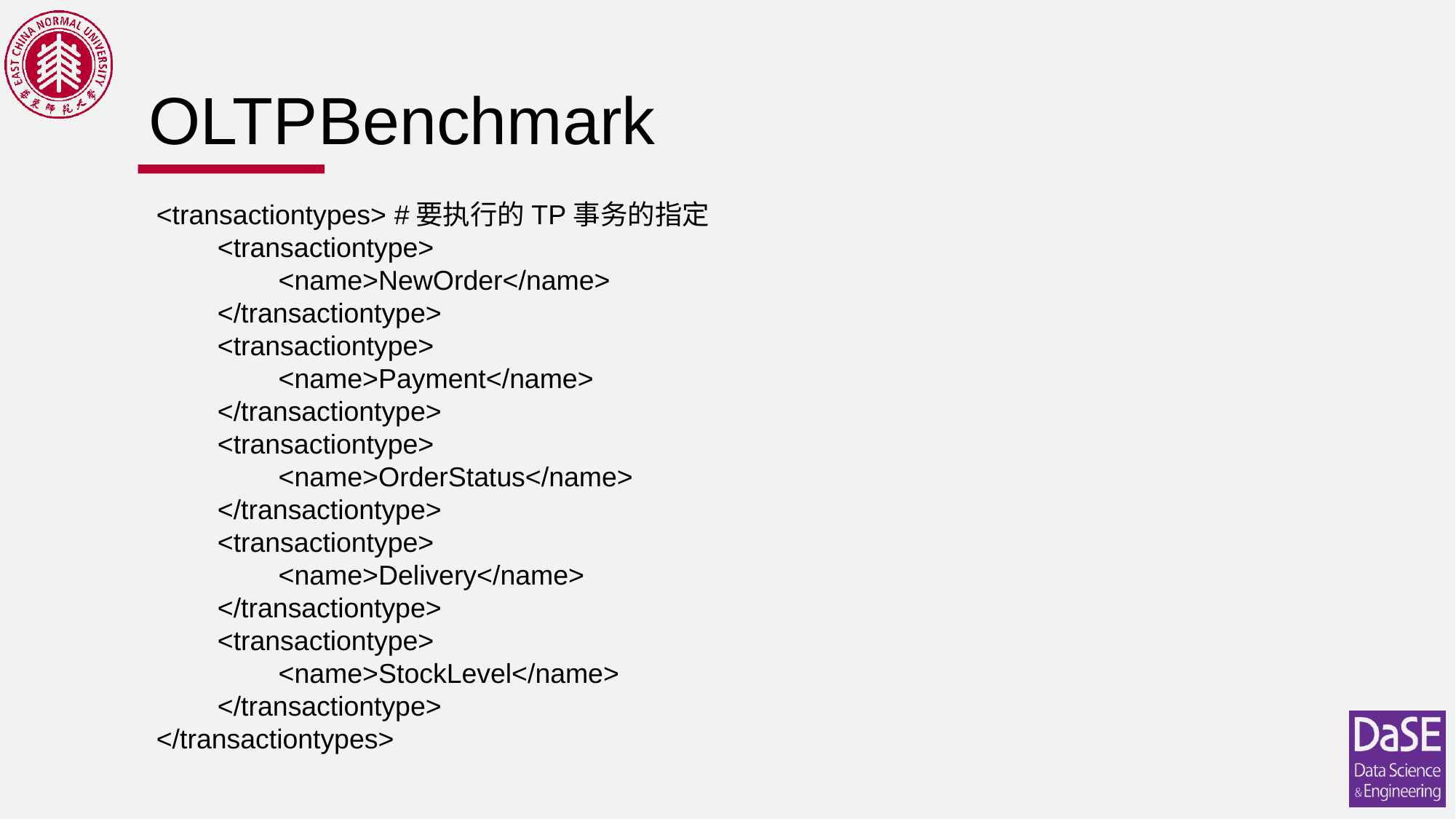

# OLTPBenchmark
<transactiontypes> #要执行的TP事务的指定
        <transactiontype>
                <name>NewOrder</name>
        </transactiontype>
        <transactiontype>
                <name>Payment</name>
        </transactiontype>
        <transactiontype>
                <name>OrderStatus</name>
        </transactiontype>
        <transactiontype>
                <name>Delivery</name>
        </transactiontype>
        <transactiontype>
                <name>StockLevel</name>
        </transactiontype>
</transactiontypes>